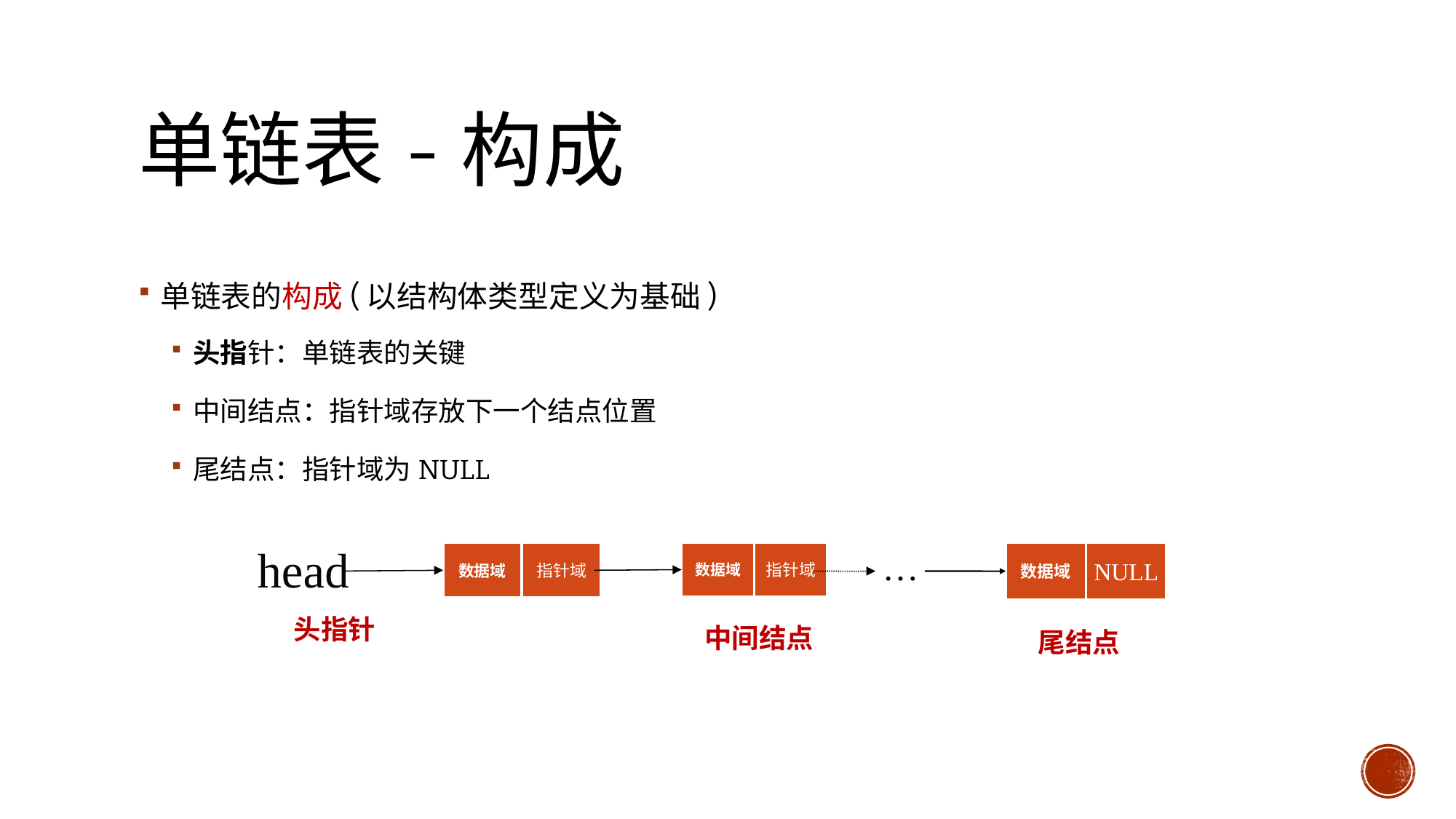

# 单链表-构成
单链表的构成(以结构体类型定义为基础)
头指针：单链表的关键
中间结点：指针域存放下一个结点位置
尾结点：指针域为NULL
head

头指针
数据域
指针域
数据域
指针域

中间结点
…
数据域
NULL

尾结点